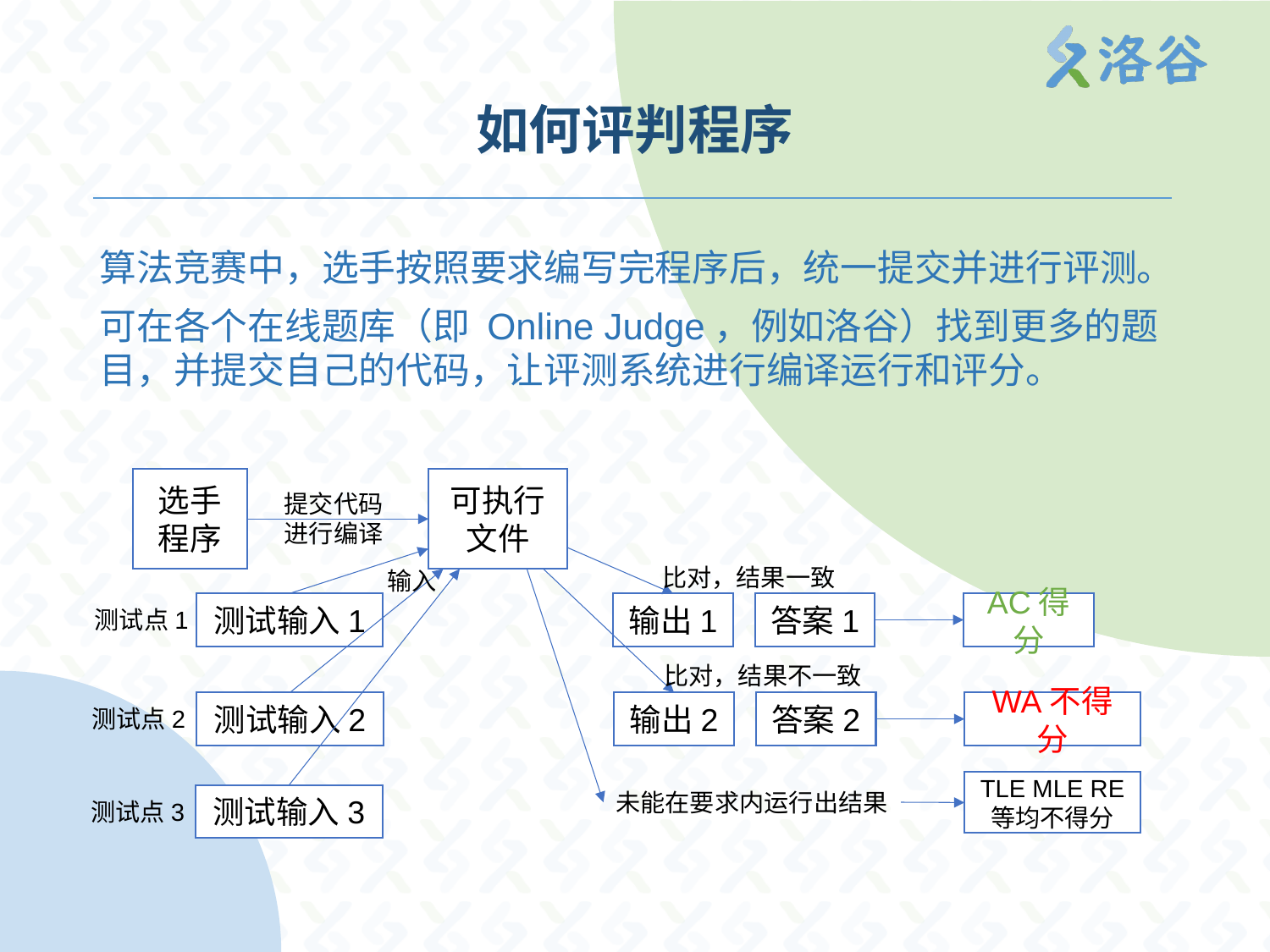

# 如何评判程序
算法竞赛中，选手按照要求编写完程序后，统一提交并进行评测。
可在各个在线题库（即 Online Judge，例如洛谷）找到更多的题目，并提交自己的代码，让评测系统进行编译运行和评分。

可执行文件
选手程序
提交代码
进行编译
比对，结果一致
输入
测试输入1
输出1
答案1
AC得分
测试点1
比对，结果不一致
测试输入2
输出2
答案2
WA不得分
测试点2
TLE MLE RE
等均不得分
未能在要求内运行出结果
测试输入3
测试点3